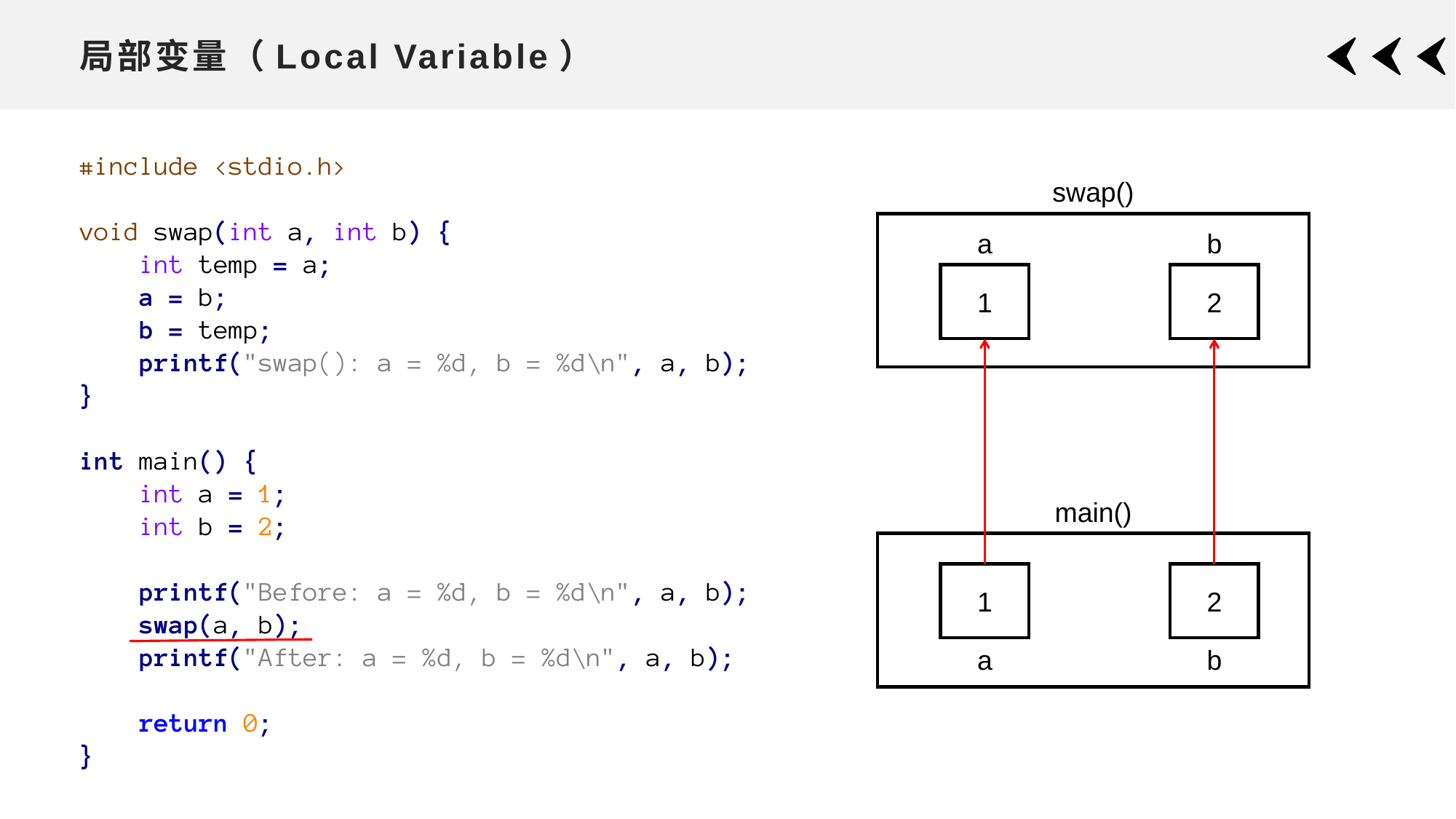

# 局部变量（Local Variable）
#include <stdio.h> void swap(int a, int b) {    int temp = a;    a = b;    b = temp;    printf("swap(): a = %d, b = %d\n", a, b);} int main() {    int a = 1;    int b = 2;     printf("Before: a = %d, b = %d\n", a, b);    swap(a, b);    printf("After: a = %d, b = %d\n", a, b);     return 0;}
swap()

a
b
1
2
main()

1
2
a
b